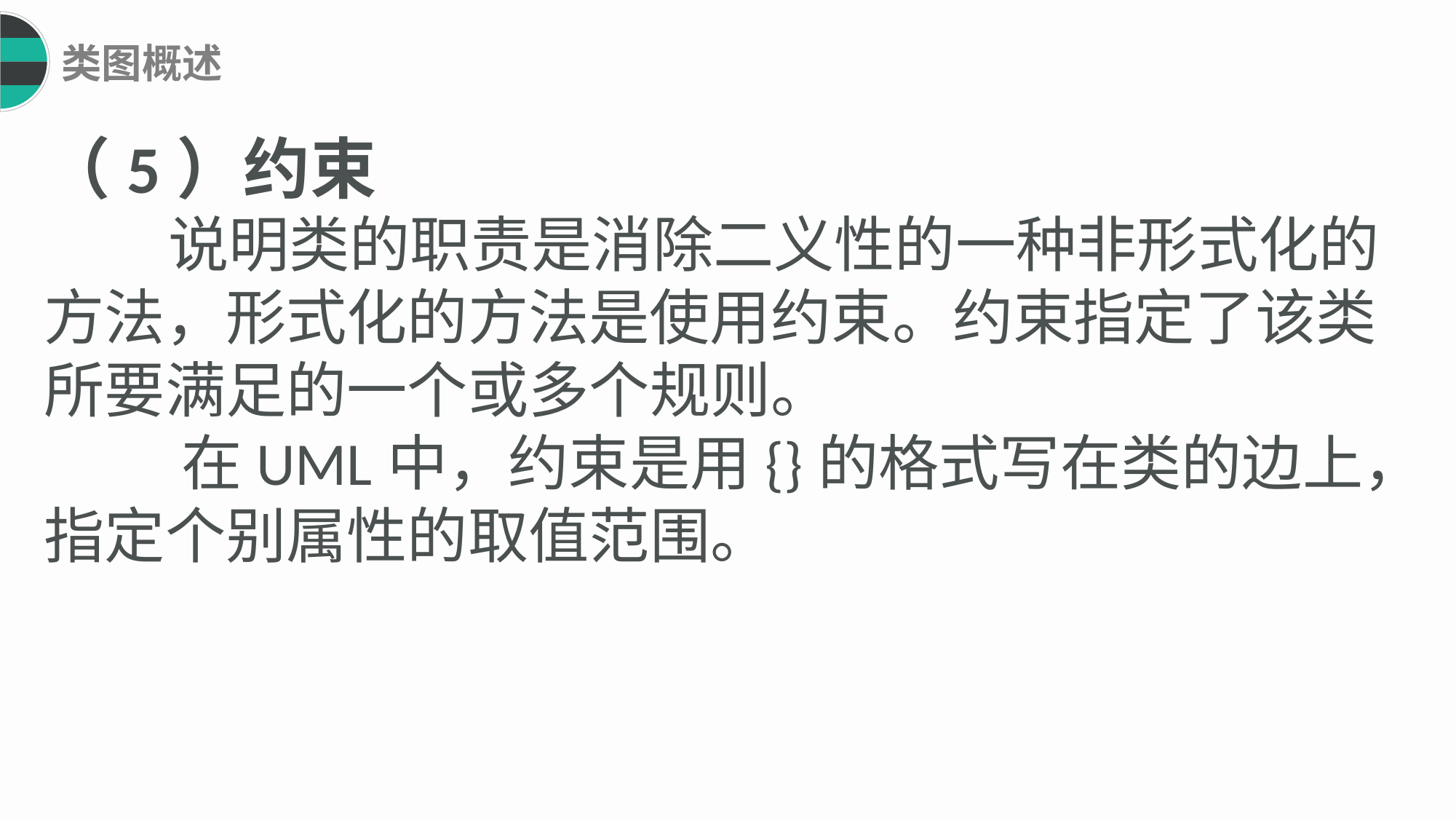

类图概述
（5）约束
                   说明类的职责是消除二义性的一种非形式化的方法，形式化的方法是使用约束。约束指定了该类所要满足的一个或多个规则。
         在UML中，约束是用{}的格式写在类的边上，指定个别属性的取值范围。